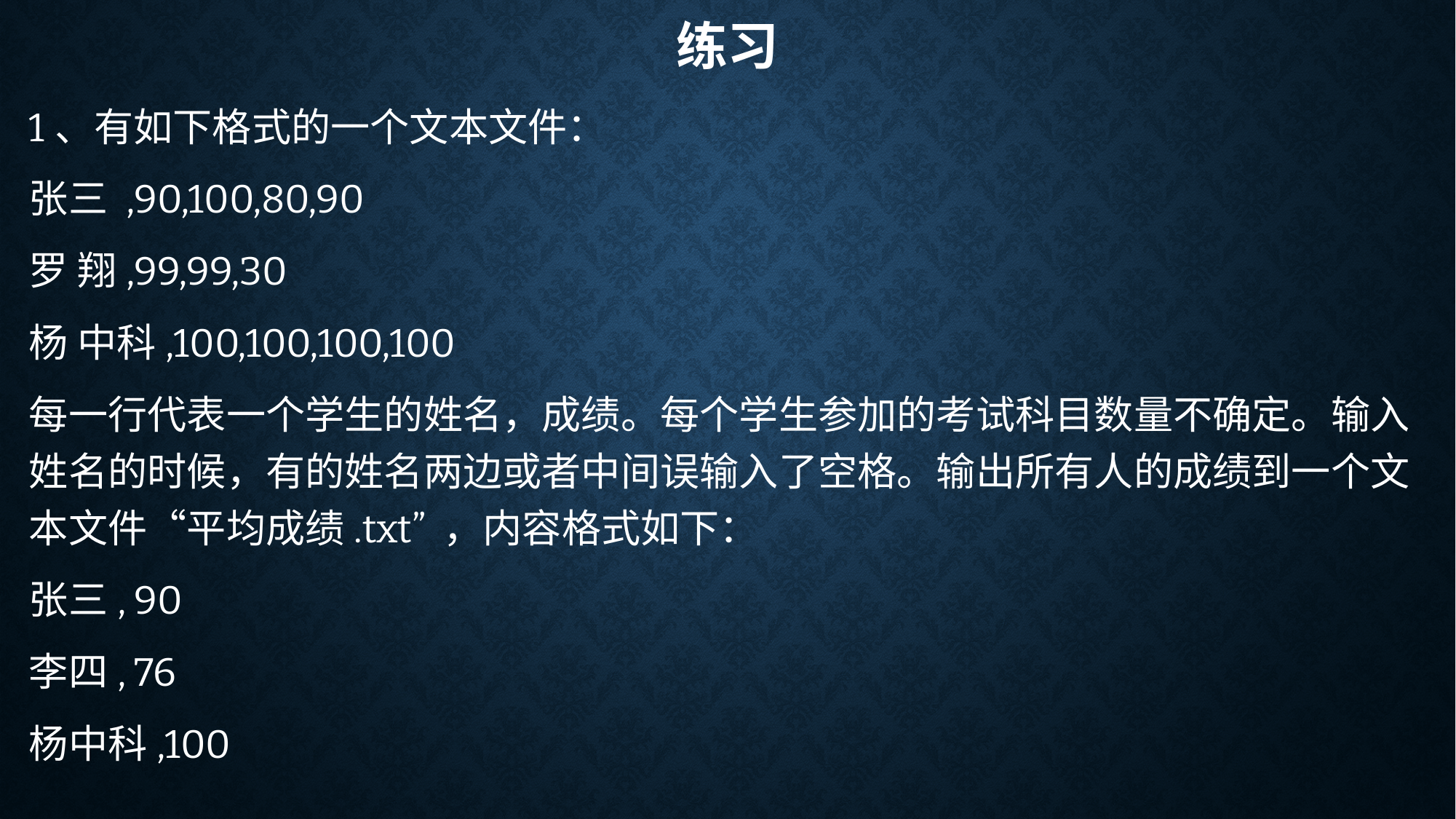

# 练习
1、有如下格式的一个文本文件：
张三 ,90,100,80,90
罗 翔,99,99,30
杨 中科,100,100,100,100
每一行代表一个学生的姓名，成绩。每个学生参加的考试科目数量不确定。输入姓名的时候，有的姓名两边或者中间误输入了空格。输出所有人的成绩到一个文本文件“平均成绩.txt” ，内容格式如下：
张三, 90
李四, 76
杨中科,100